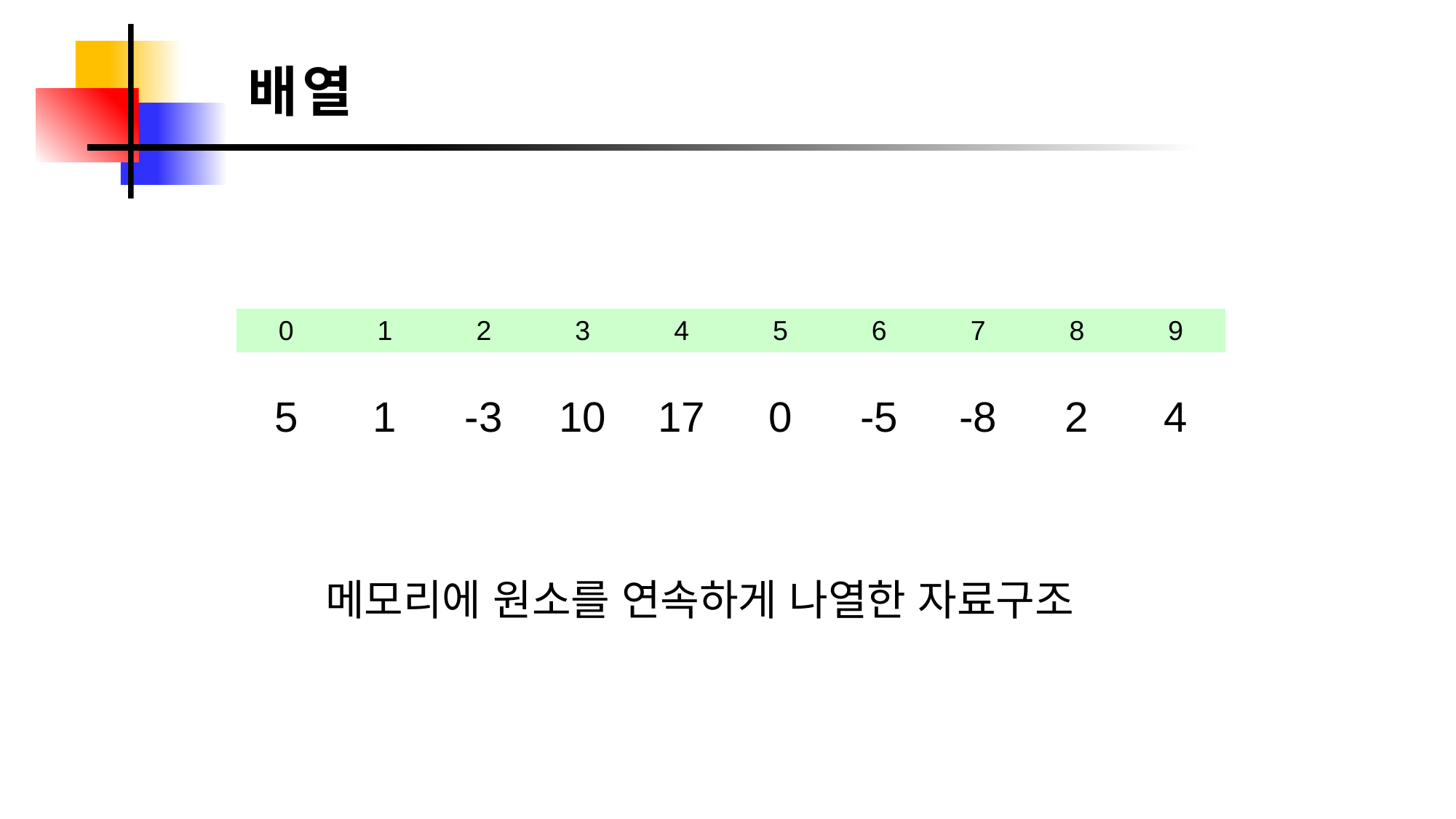

배열
| 0 | 1 | 2 | 3 | 4 | 5 | 6 | 7 | 8 | 9 |
| --- | --- | --- | --- | --- | --- | --- | --- | --- | --- |
| 5 | 1 | -3 | 10 | 17 | 0 | -5 | -8 | 2 | 4 |
메모리에 원소를 연속하게 나열한 자료구조